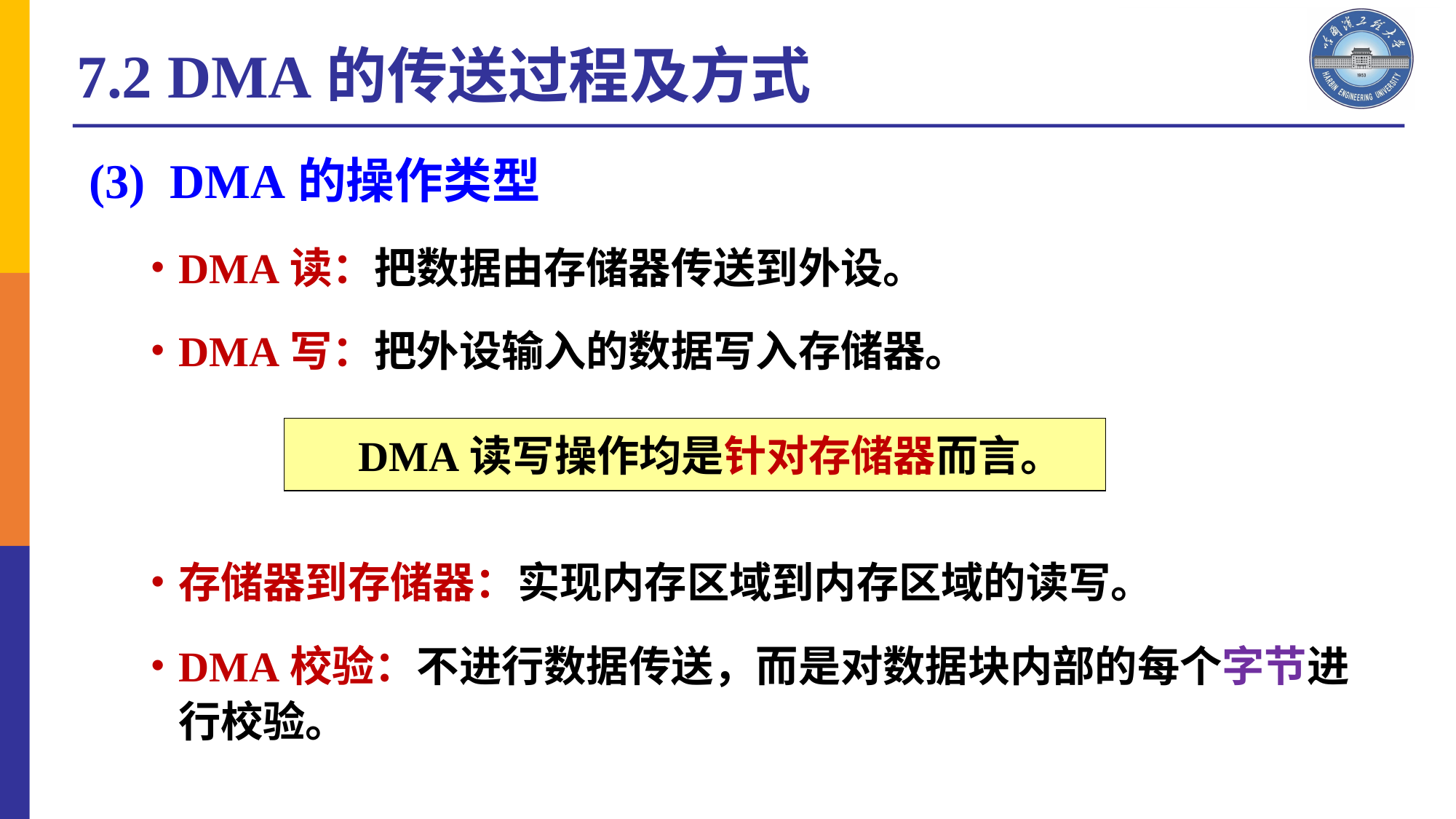

7.2 DMA的传送过程及方式
 (3)  DMA的操作类型
DMA读：把数据由存储器传送到外设。
DMA写：把外设输入的数据写入存储器。

存储器到存储器：实现内存区域到内存区域的读写。
DMA校验：不进行数据传送，而是对数据块内部的每个字节进行校验。

   DMA读写操作均是针对存储器而言。